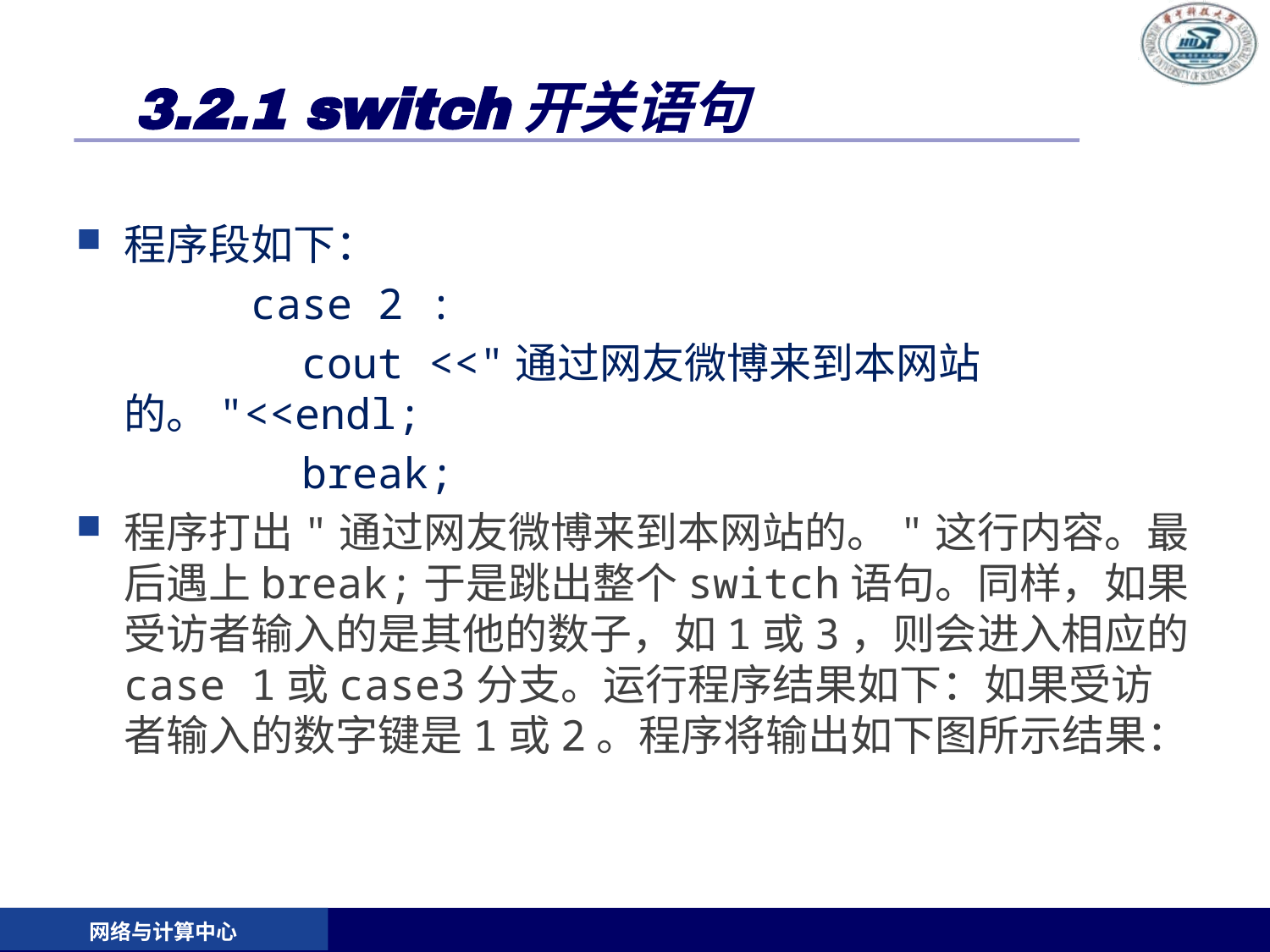

# 3.2.1 switch开关语句
程序段如下：
		case 2 :
		  cout <<"通过网友微博来到本网站的。"<<endl;
		  break;
程序打出"通过网友微博来到本网站的。"这行内容。最后遇上break;于是跳出整个switch语句。同样，如果受访者输入的是其他的数子，如1或3，则会进入相应的case 1或case3分支。运行程序结果如下：如果受访者输入的数字键是1或2。程序将输出如下图所示结果：

网络与计算中心